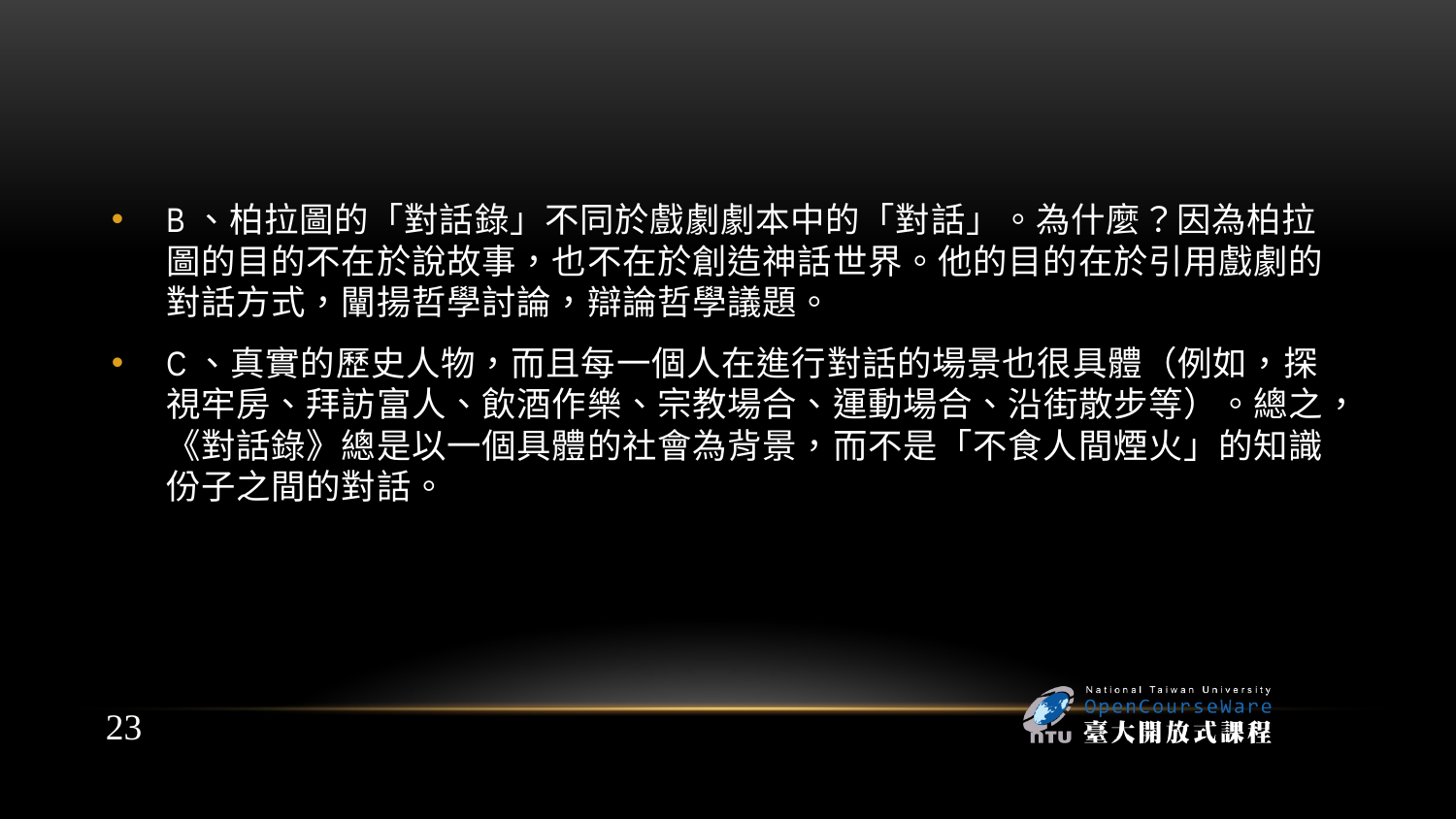

B、柏拉圖的「對話錄」不同於戲劇劇本中的「對話」。為什麼？因為柏拉圖的目的不在於說故事，也不在於創造神話世界。他的目的在於引用戲劇的對話方式，闡揚哲學討論，辯論哲學議題。
C、真實的歷史人物，而且每一個人在進行對話的場景也很具體（例如，探視牢房、拜訪富人、飲酒作樂、宗教場合、運動場合、沿街散步等）。總之，《對話錄》總是以一個具體的社會為背景，而不是「不食人間煙火」的知識份子之間的對話。
23